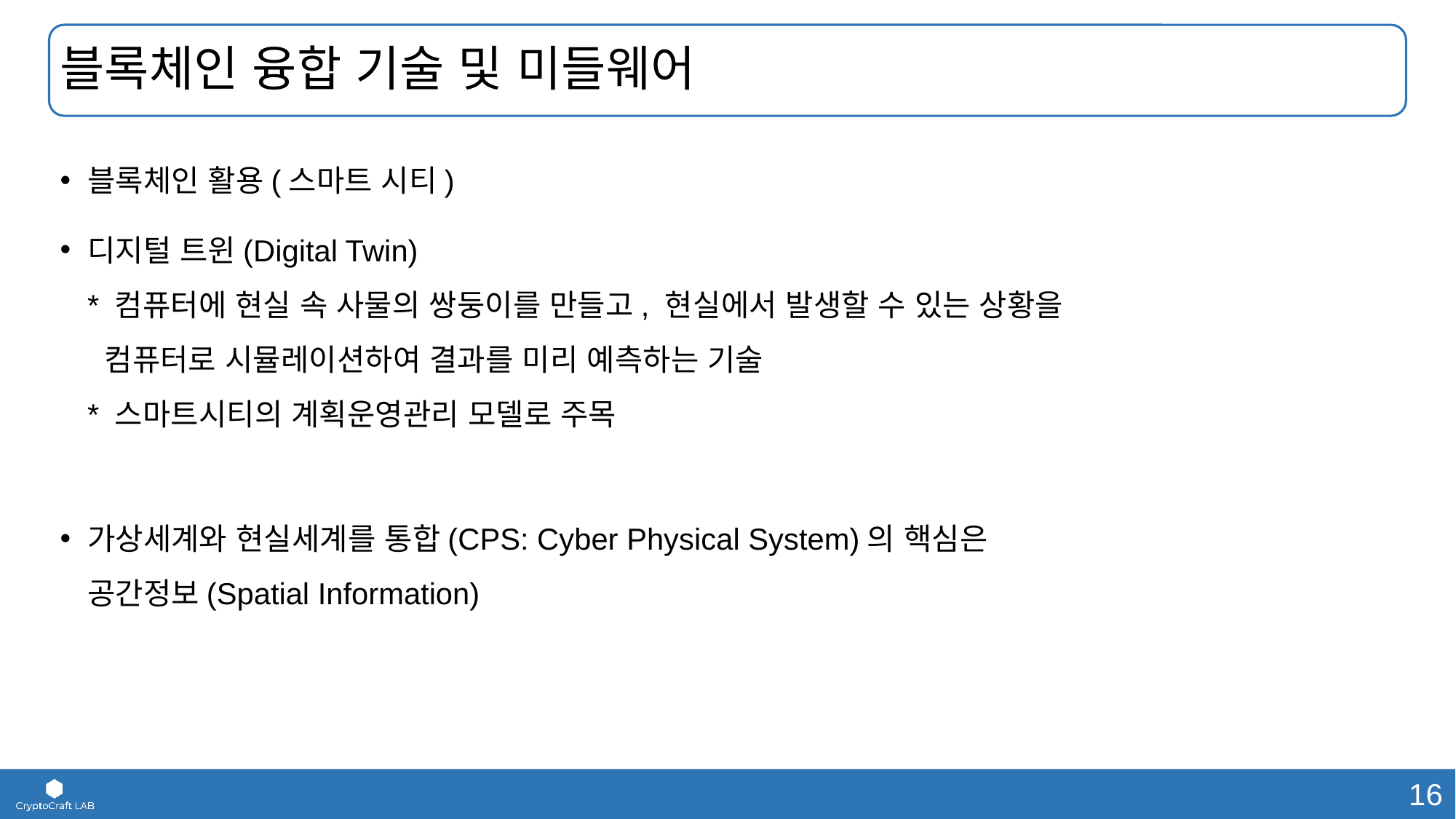

# 블록체인 융합 기술 및 미들웨어
블록체인 활용(스마트 시티)
디지털 트윈(Digital Twin)
* 컴퓨터에 현실 속 사물의 쌍둥이를 만들고, 현실에서 발생할 수 있는 상황을
  컴퓨터로 시뮬레이션하여 결과를 미리 예측하는 기술
* 스마트시티의 계획운영관리 모델로 주목
가상세계와 현실세계를 통합(CPS: Cyber Physical System)의 핵심은
공간정보(Spatial Information)